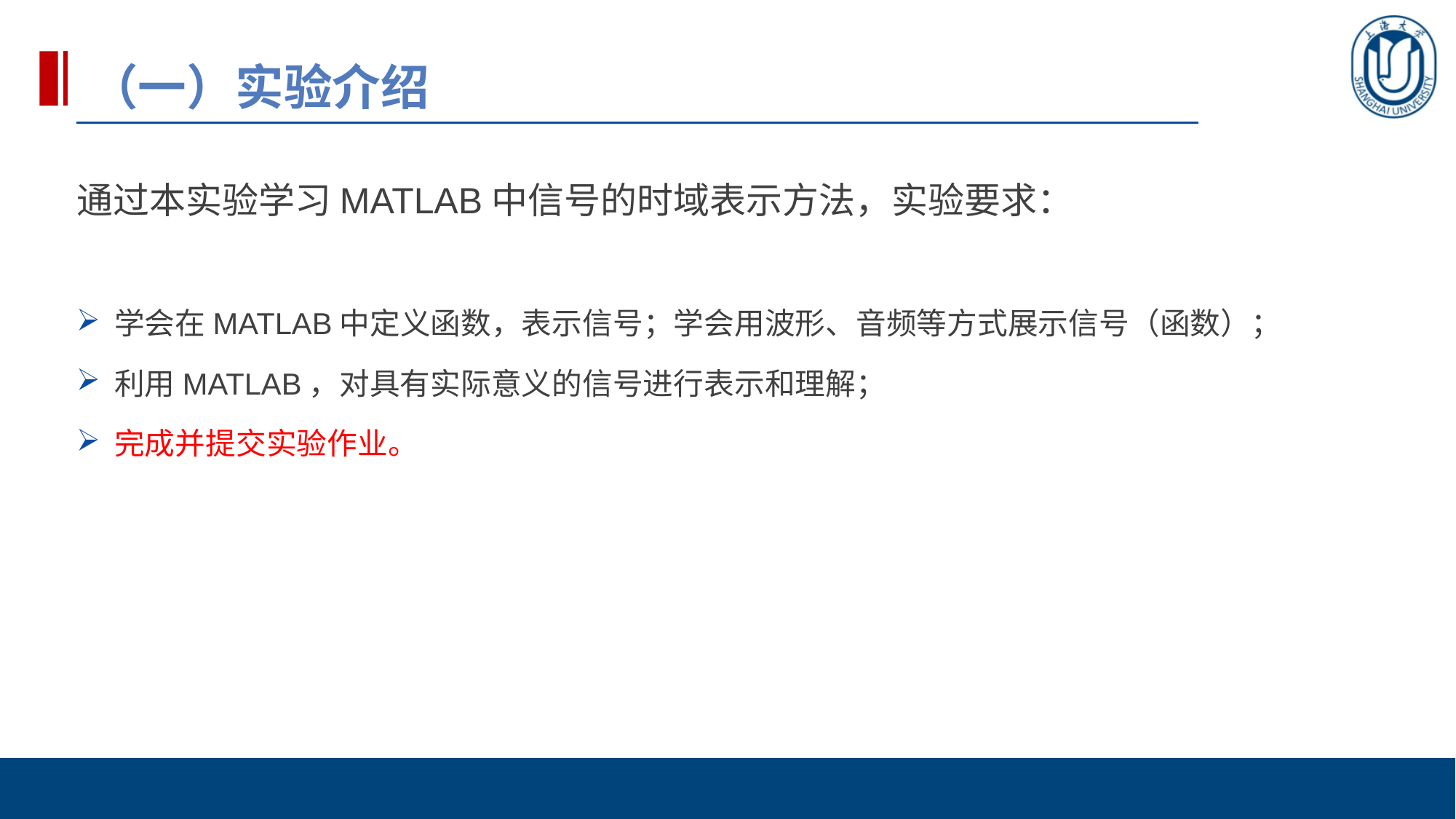

# （一）实验介绍
通过本实验学习MATLAB中信号的时域表示方法，实验要求：

 学会在MATLAB中定义函数，表示信号；学会用波形、音频等方式展示信号（函数）；
 利用MATLAB，对具有实际意义的信号进行表示和理解；
 完成并提交实验作业。